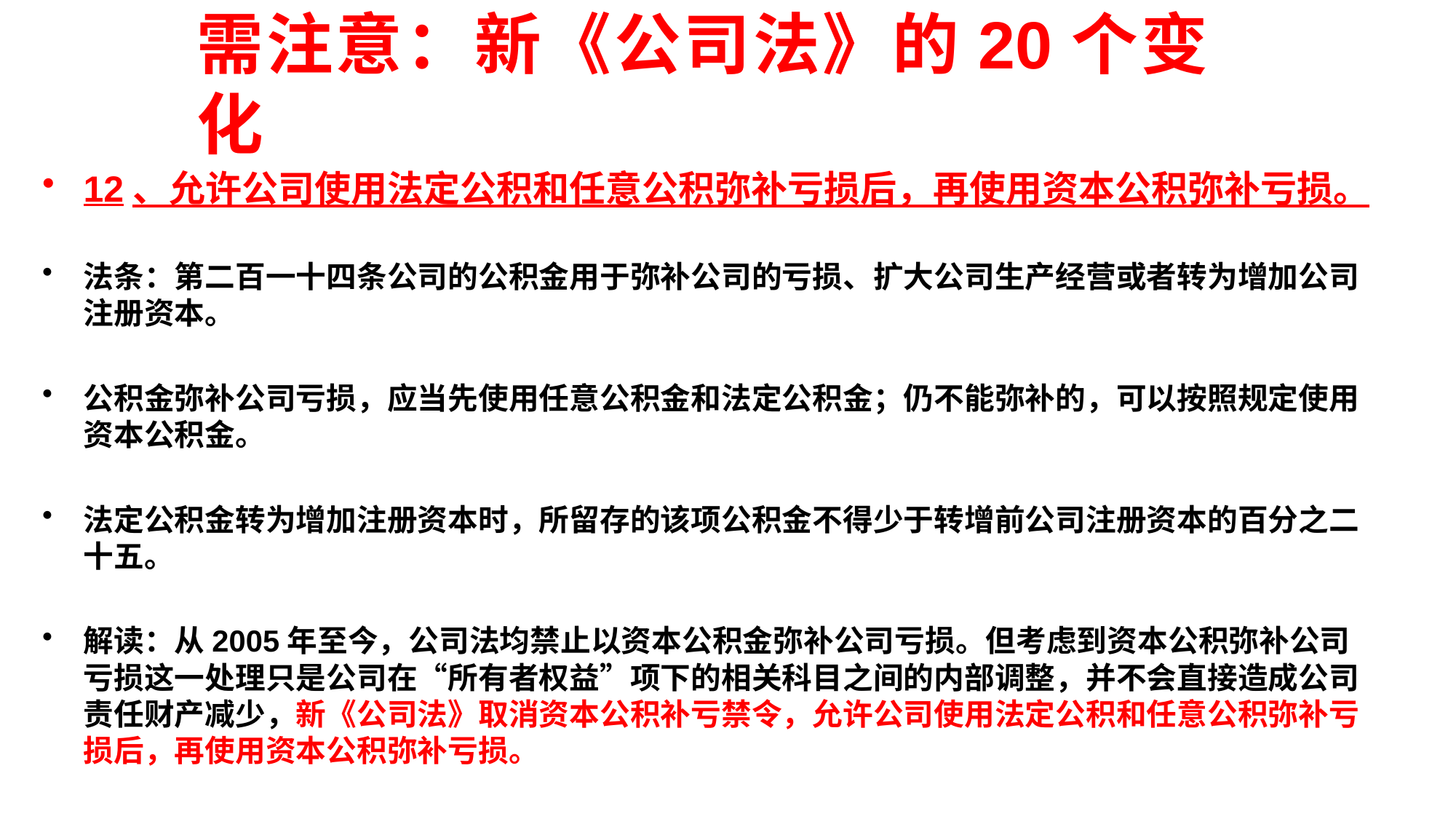

# 需注意：新《公司法》的20个变化
12、允许公司使用法定公积和任意公积弥补亏损后，再使用资本公积弥补亏损。

法条：第二百一十四条公司的公积金用于弥补公司的亏损、扩大公司生产经营或者转为增加公司注册资本。

公积金弥补公司亏损，应当先使用任意公积金和法定公积金；仍不能弥补的，可以按照规定使用资本公积金。

法定公积金转为增加注册资本时，所留存的该项公积金不得少于转增前公司注册资本的百分之二十五。

解读：从2005年至今，公司法均禁止以资本公积金弥补公司亏损。但考虑到资本公积弥补公司亏损这一处理只是公司在“所有者权益”项下的相关科目之间的内部调整，并不会直接造成公司责任财产减少，新《公司法》取消资本公积补亏禁令，允许公司使用法定公积和任意公积弥补亏损后，再使用资本公积弥补亏损。